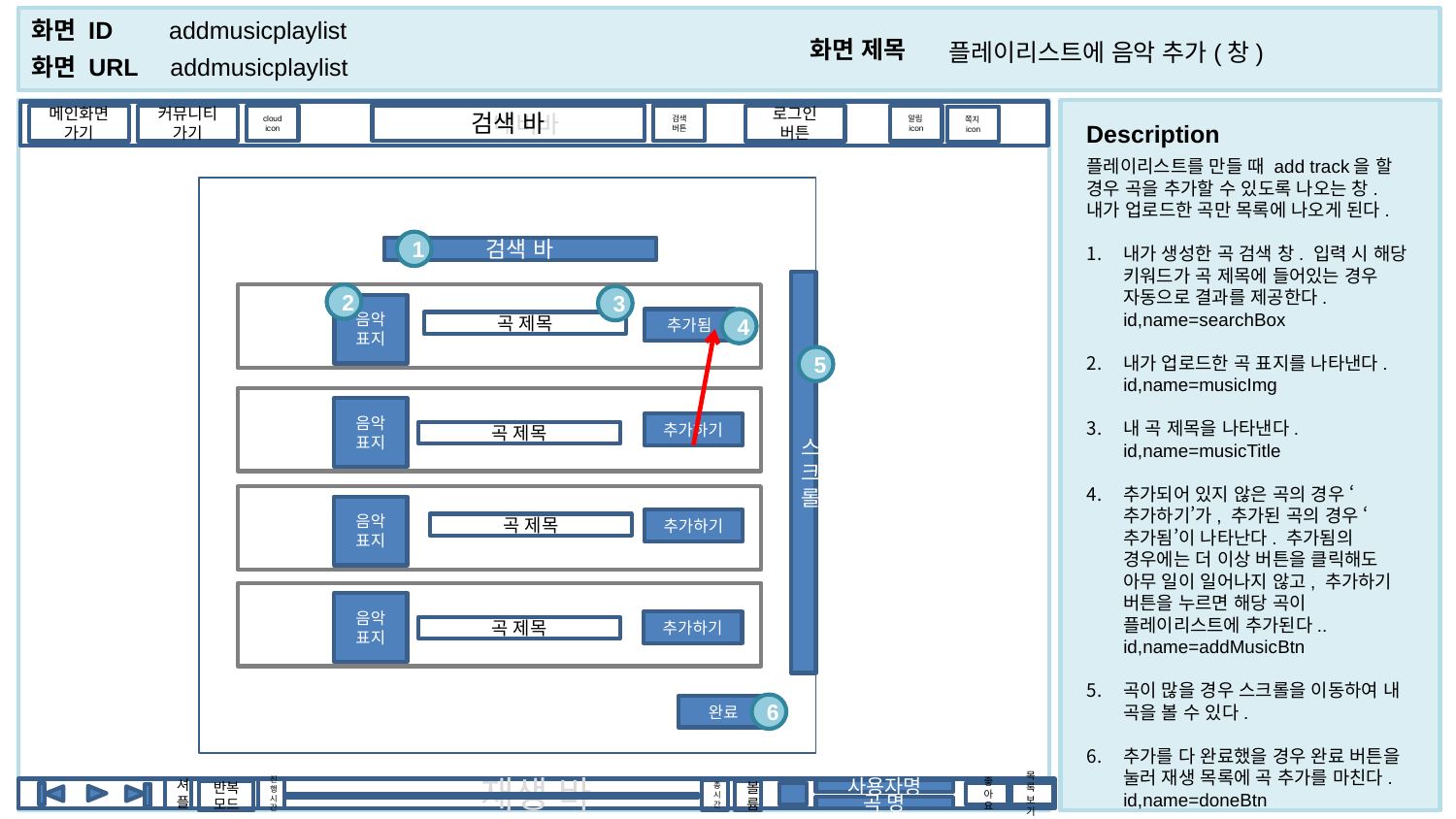

addmusicplaylist
플레이리스트에 음악 추가(창)
addmusicplaylist
      네비바
검색 바
검색
버튼
cloud
icon
메인화면
가기
커뮤니티가기
로그인
버튼
알림icon
쪽지icon
플레이리스트를 만들 때 add track을 할 경우 곡을 추가할 수 있도록 나오는 창. 내가 업로드한 곡만 목록에 나오게 된다.

내가 생성한 곡 검색 창. 입력 시 해당 키워드가 곡 제목에 들어있는 경우 자동으로 결과를 제공한다. id,name=searchBox

내가 업로드한 곡 표지를 나타낸다. id,name=musicImg

내 곡 제목을 나타낸다. id,name=musicTitle

추가되어 있지 않은 곡의 경우 ‘추가하기’가, 추가된 곡의 경우 ‘추가됨’이 나타난다. 추가됨의 경우에는 더 이상 버튼을 클릭해도 아무 일이 일어나지 않고, 추가하기 버튼을 누르면 해당 곡이 플레이리스트에 추가된다.. id,name=addMusicBtn

곡이 많을 경우 스크롤을 이동하여 내 곡을 볼 수 있다.

추가를 다 완료했을 경우 완료 버튼을 눌러 재생 목록에 곡 추가를 마친다. id,name=doneBtn

1
검색 바
스크롤

음악표지
곡 제목
2
3
4
추가됨
5

음악표지
추가하기
곡 제목

음악표지
추가하기
곡 제목

음악표지
추가하기
곡 제목
6
완료
셔플
진행시간
재생 바
총시간
사용자명
볼륨
반복 모드

좋아요
목록
보기

곡 명